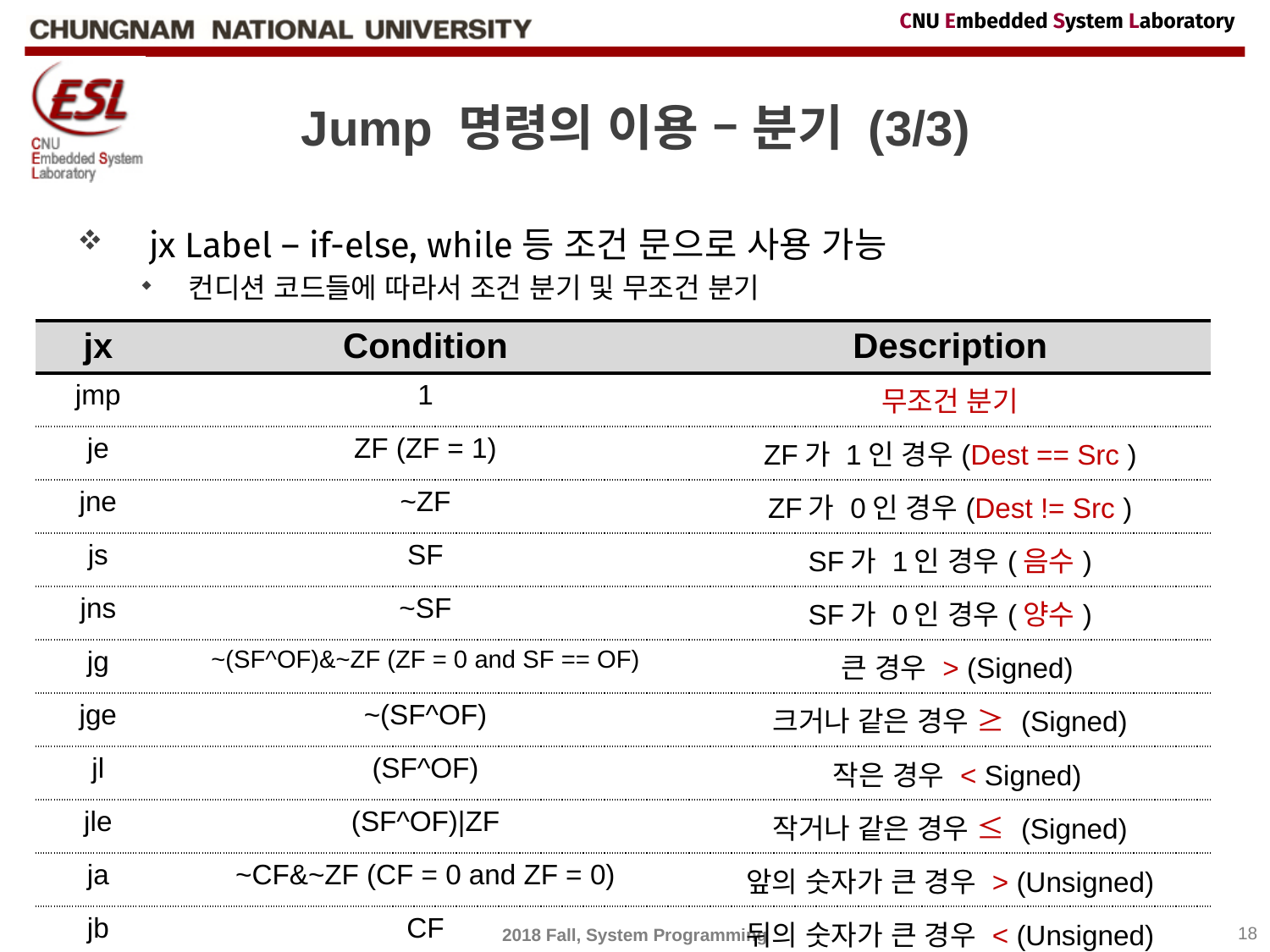

# Jump 명령의 이용 – 분기 (3/3)
jx Label – if-else, while등 조건 문으로 사용 가능
컨디션 코드들에 따라서 조건 분기 및 무조건 분기

| jx | Condition | Description |
| --- | --- | --- |
| jmp | 1 | 무조건 분기 |
| je | ZF (ZF = 1) | ZF가 1인 경우(Dest == Src ) |
| jne | ~ZF | ZF가 0인 경우(Dest != Src ) |
| js | SF | SF가 1인 경우(음수) |
| jns | ~SF | SF가 0인 경우(양수) |
| jg | ~(SF^OF)&~ZF (ZF = 0 and SF == OF) | 큰 경우 > (Signed) |
| jge | ~(SF^OF) | 크거나 같은 경우 ≥ (Signed) |
| jl | (SF^OF) | 작은 경우 < Signed) |
| jle | (SF^OF)|ZF | 작거나 같은 경우 ≤ (Signed) |
| ja | ~CF&~ZF (CF = 0 and ZF = 0) | 앞의 숫자가 큰 경우 > (Unsigned) |
| jb | CF | 뒤의 숫자가 큰 경우 < (Unsigned) |
2018 Fall, System Programming
18